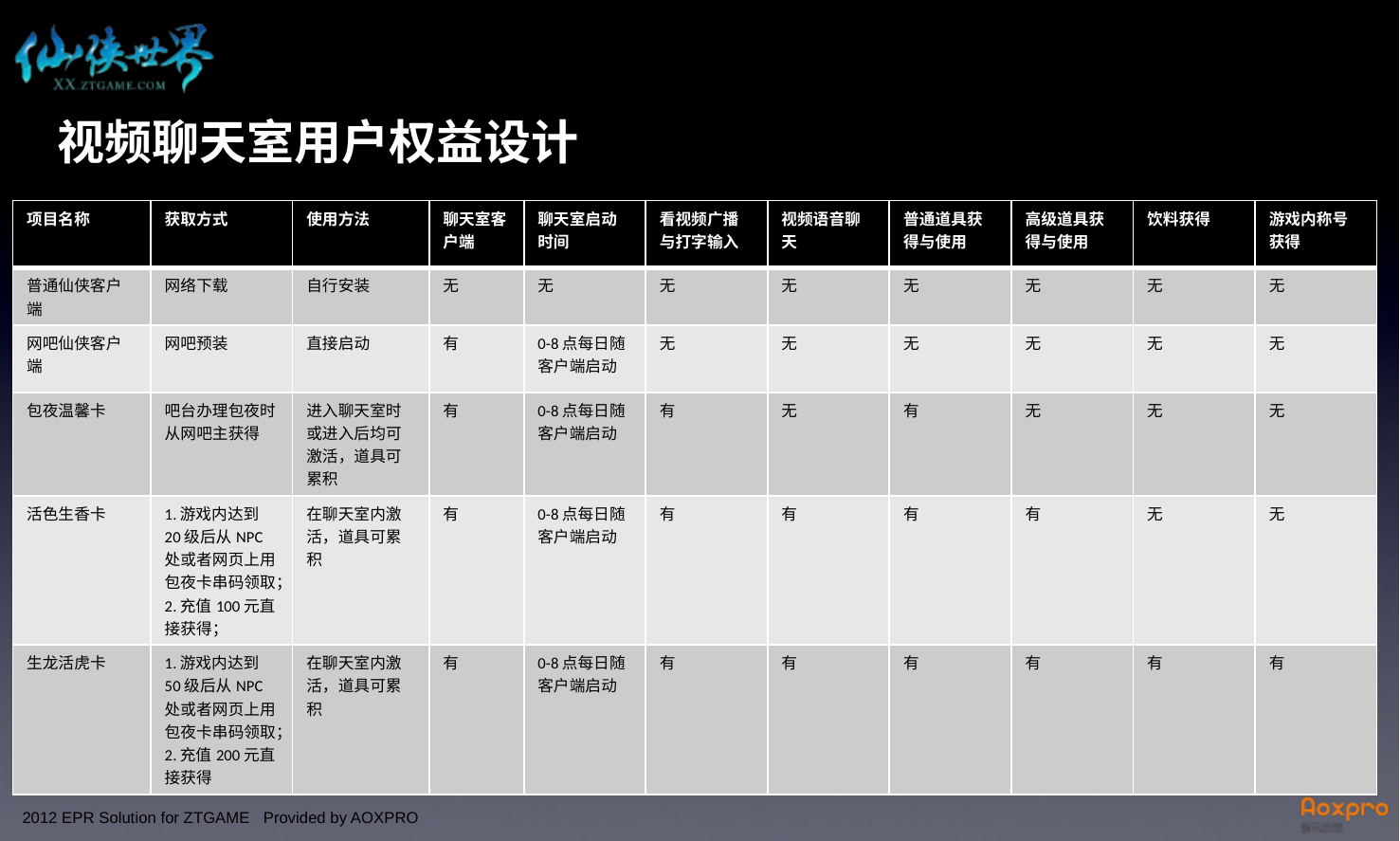

视频聊天室用户权益设计
| 项目名称 | 获取方式 | 使用方法 | 聊天室客户端 | 聊天室启动时间 | 看视频广播与打字输入 | 视频语音聊天 | 普通道具获得与使用 | 高级道具获得与使用 | 饮料获得 | 游戏内称号获得 |
| --- | --- | --- | --- | --- | --- | --- | --- | --- | --- | --- |
| 普通仙侠客户端 | 网络下载 | 自行安装 | 无 | 无 | 无 | 无 | 无 | 无 | 无 | 无 |
| 网吧仙侠客户端 | 网吧预装 | 直接启动 | 有 | 0-8点每日随客户端启动 | 无 | 无 | 无 | 无 | 无 | 无 |
| 包夜温馨卡 | 吧台办理包夜时从网吧主获得 | 进入聊天室时或进入后均可激活，道具可累积 | 有 | 0-8点每日随客户端启动 | 有 | 无 | 有 | 无 | 无 | 无 |
| 活色生香卡 | 1.游戏内达到20级后从NPC处或者网页上用包夜卡串码领取； 2.充值100元直接获得； | 在聊天室内激活，道具可累积 | 有 | 0-8点每日随客户端启动 | 有 | 有 | 有 | 有 | 无 | 无 |
| 生龙活虎卡 | 1.游戏内达到50级后从NPC处或者网页上用包夜卡串码领取； 2.充值200元直接获得 | 在聊天室内激活，道具可累积 | 有 | 0-8点每日随客户端启动 | 有 | 有 | 有 | 有 | 有 | 有 |